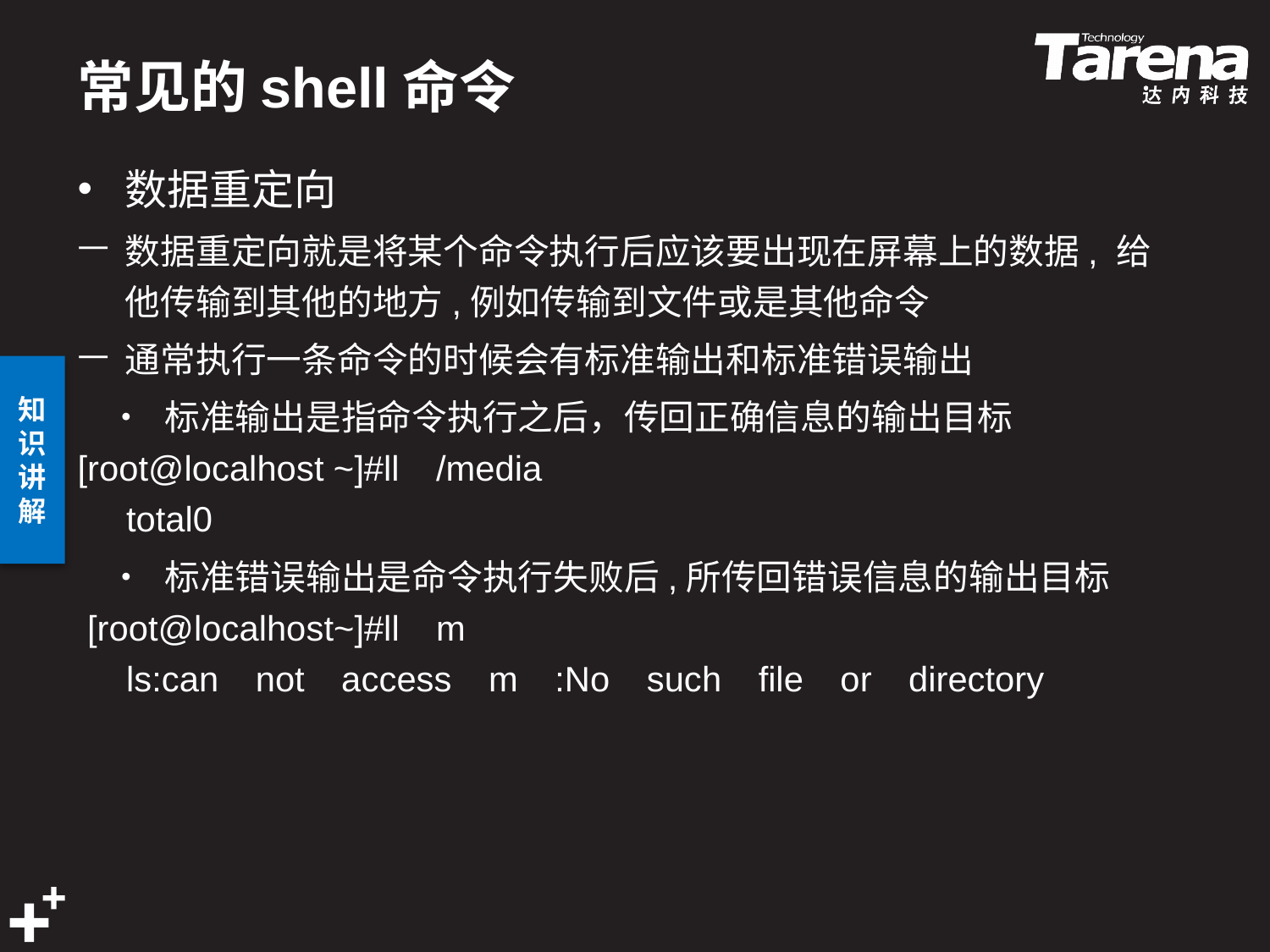

# 常见的shell命令
数据重定向
数据重定向就是将某个命令执行后应该要出现在屏幕上的数据, 给他传输到其他的地方,例如传输到文件或是其他命令 
通常执行一条命令的时候会有标准输出和标准错误输出 
    •  标准输出是指命令执行之后，传回正确信息的输出目标     [root@localhost ~]#ll  /media  
     total0 
    •  标准错误输出是命令执行失败后,所传回错误信息的输出目标     [root@localhost~]#ll  m  
     ls:can  not  access  m  :No  such  file  or  directory   